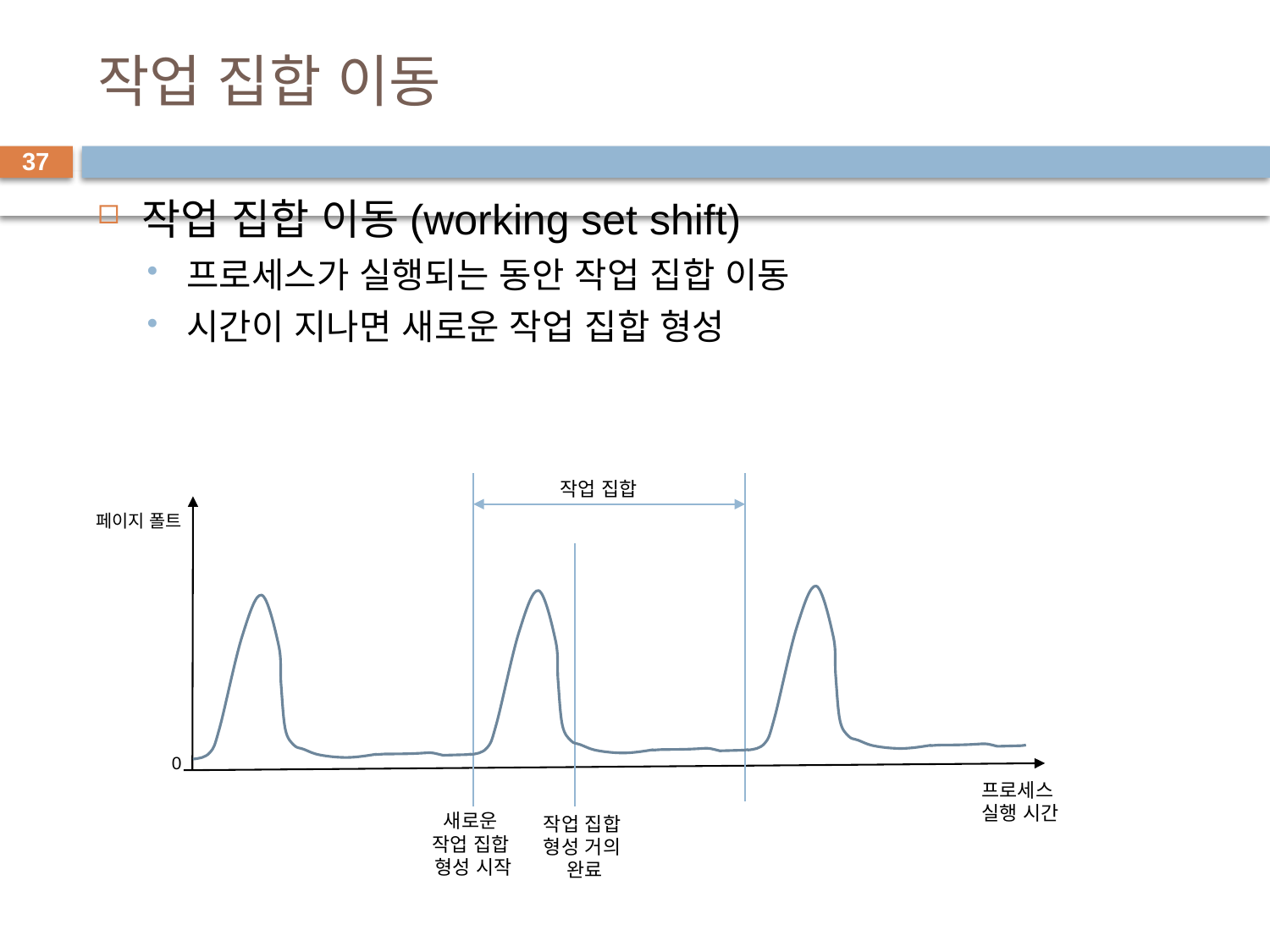

# 작업 집합 이동
37
작업 집합 이동(working set shift)
프로세스가 실행되는 동안 작업 집합 이동
시간이 지나면 새로운 작업 집합 형성

작업 집합
페이지 폴트

0

프로세스
실행 시간
새로운
작업 집합
형성 시작
작업 집합
형성 거의
완료